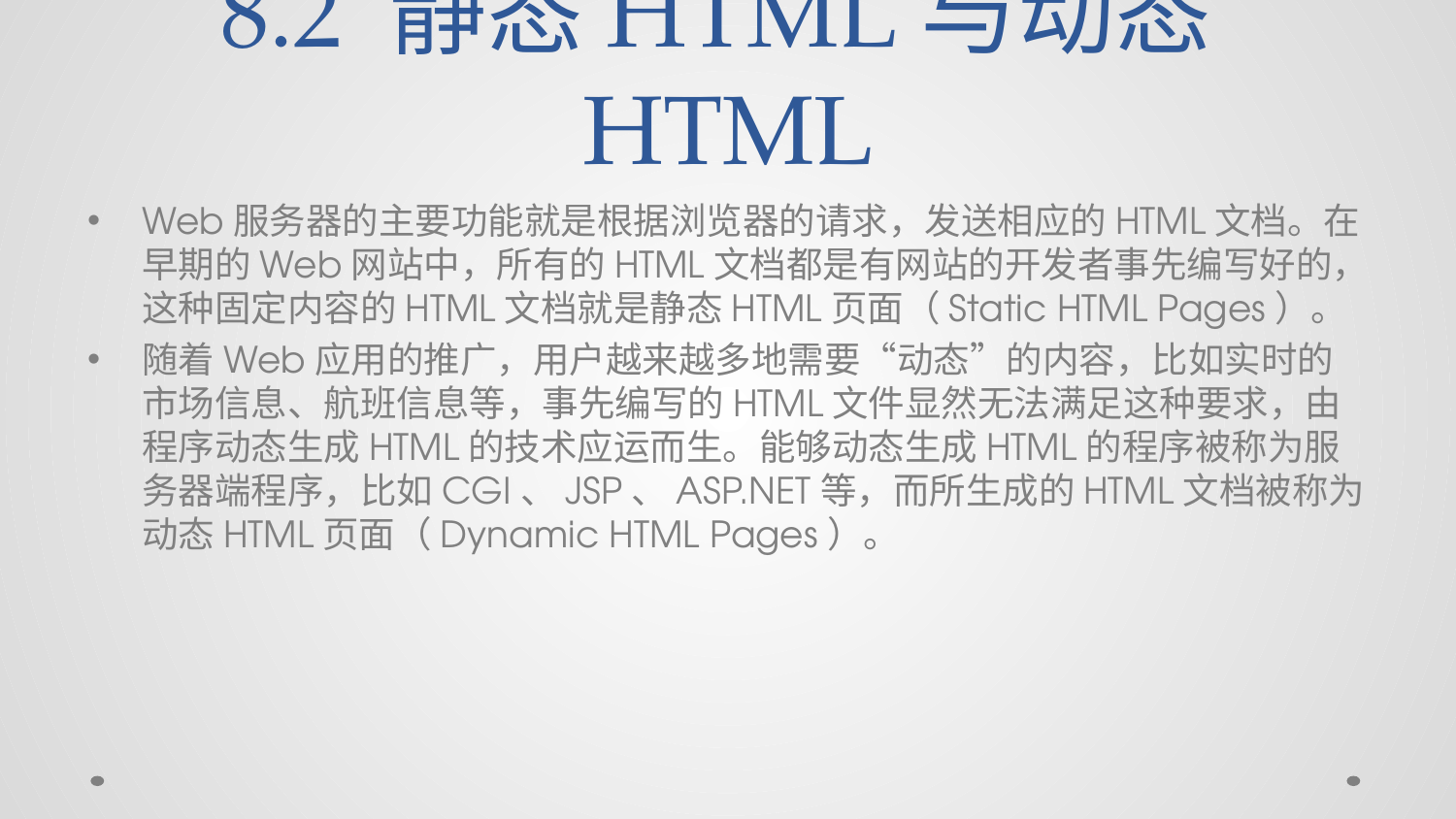

# 8.2 静态HTML与动态HTML
Web服务器的主要功能就是根据浏览器的请求，发送相应的HTML文档。在早期的Web网站中，所有的HTML文档都是有网站的开发者事先编写好的，这种固定内容的HTML文档就是静态HTML页面（Static HTML Pages）。
随着Web应用的推广，用户越来越多地需要“动态”的内容，比如实时的市场信息、航班信息等，事先编写的HTML文件显然无法满足这种要求，由程序动态生成HTML的技术应运而生。能够动态生成HTML的程序被称为服务器端程序，比如CGI、JSP、ASP.NET等，而所生成的HTML文档被称为动态HTML页面（Dynamic HTML Pages）。